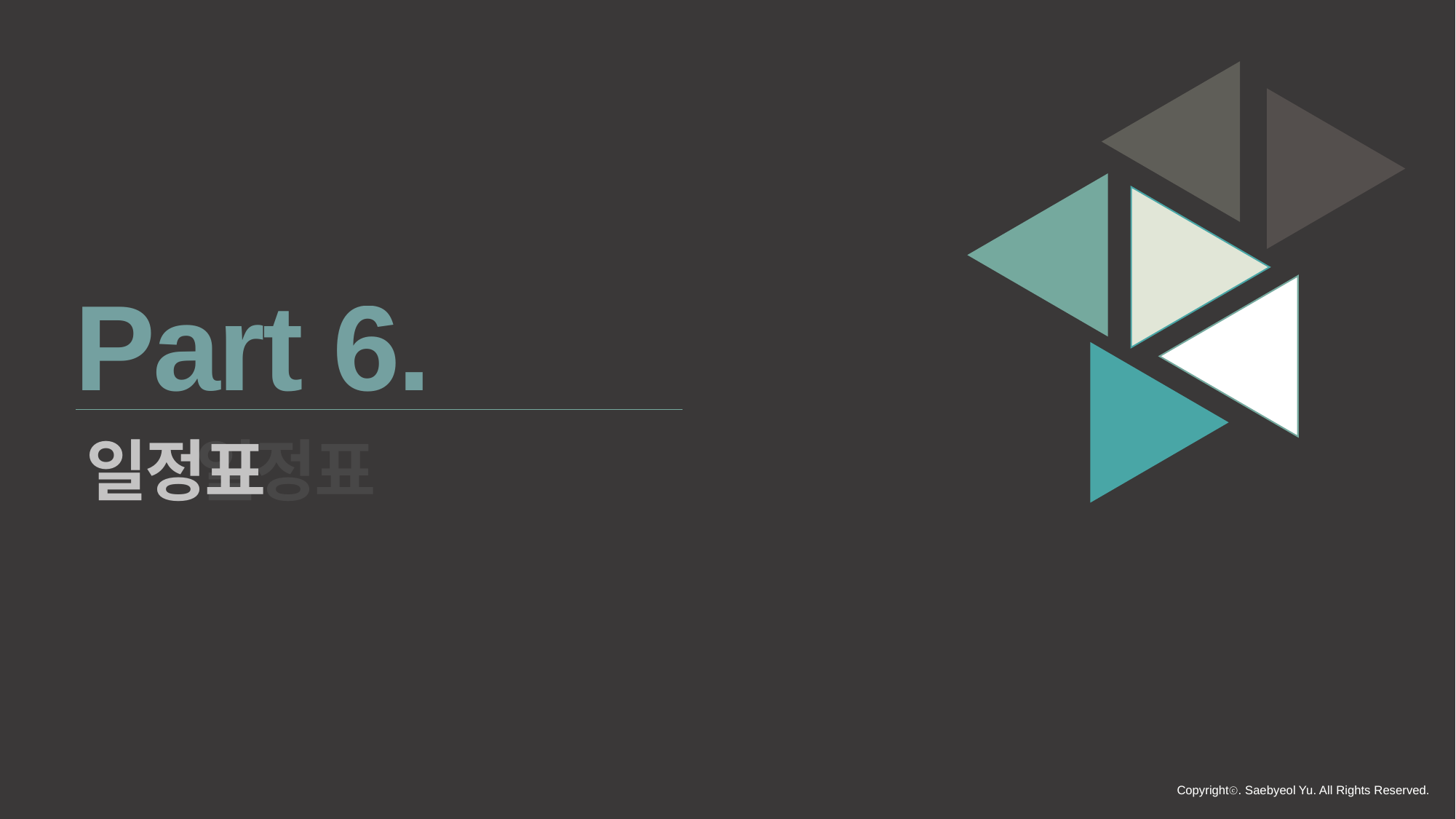

Part 6.
일정표
 일정표
Copyrightⓒ. Saebyeol Yu. All Rights Reserved.